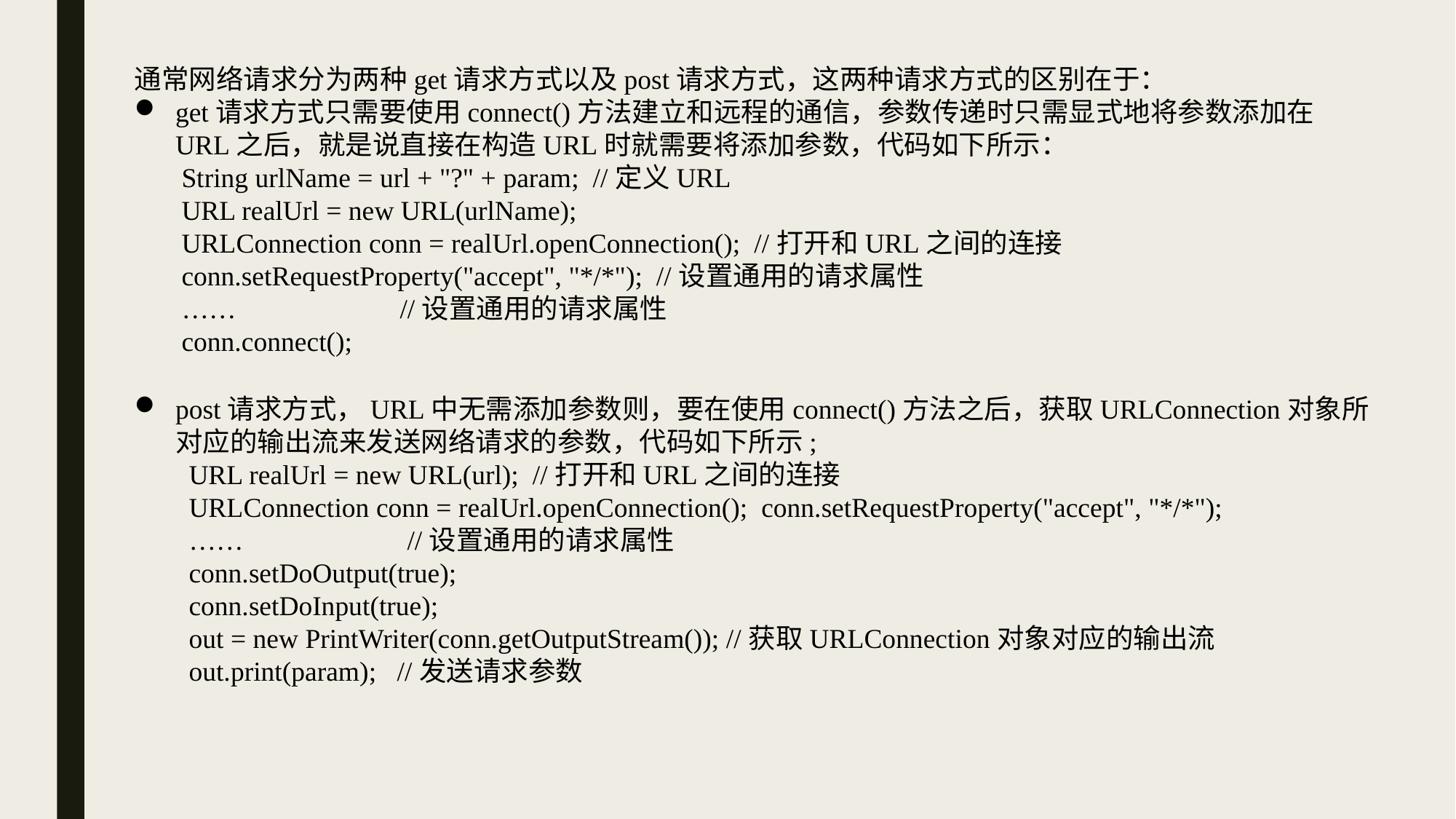

通常网络请求分为两种get请求方式以及post请求方式，这两种请求方式的区别在于：
get请求方式只需要使用connect()方法建立和远程的通信，参数传递时只需显式地将参数添加在URL之后，就是说直接在构造URL时就需要将添加参数，代码如下所示：
String urlName = url + "?" + param;  //定义URL
URL realUrl = new URL(urlName);
URLConnection conn = realUrl.openConnection();  //打开和URL之间的连接
conn.setRequestProperty("accept", "*/*");  //设置通用的请求属性
……		//设置通用的请求属性
conn.connect();
post请求方式，URL中无需添加参数则，要在使用connect()方法之后，获取URLConnection对象所对应的输出流来发送网络请求的参数，代码如下所示;
URL realUrl = new URL(url);  //打开和URL之间的连接
URLConnection conn = realUrl.openConnection();  conn.setRequestProperty("accept", "*/*");
……		//设置通用的请求属性
conn.setDoOutput(true);
conn.setDoInput(true);
out = new PrintWriter(conn.getOutputStream()); //获取URLConnection对象对应的输出流
out.print(param);   //发送请求参数